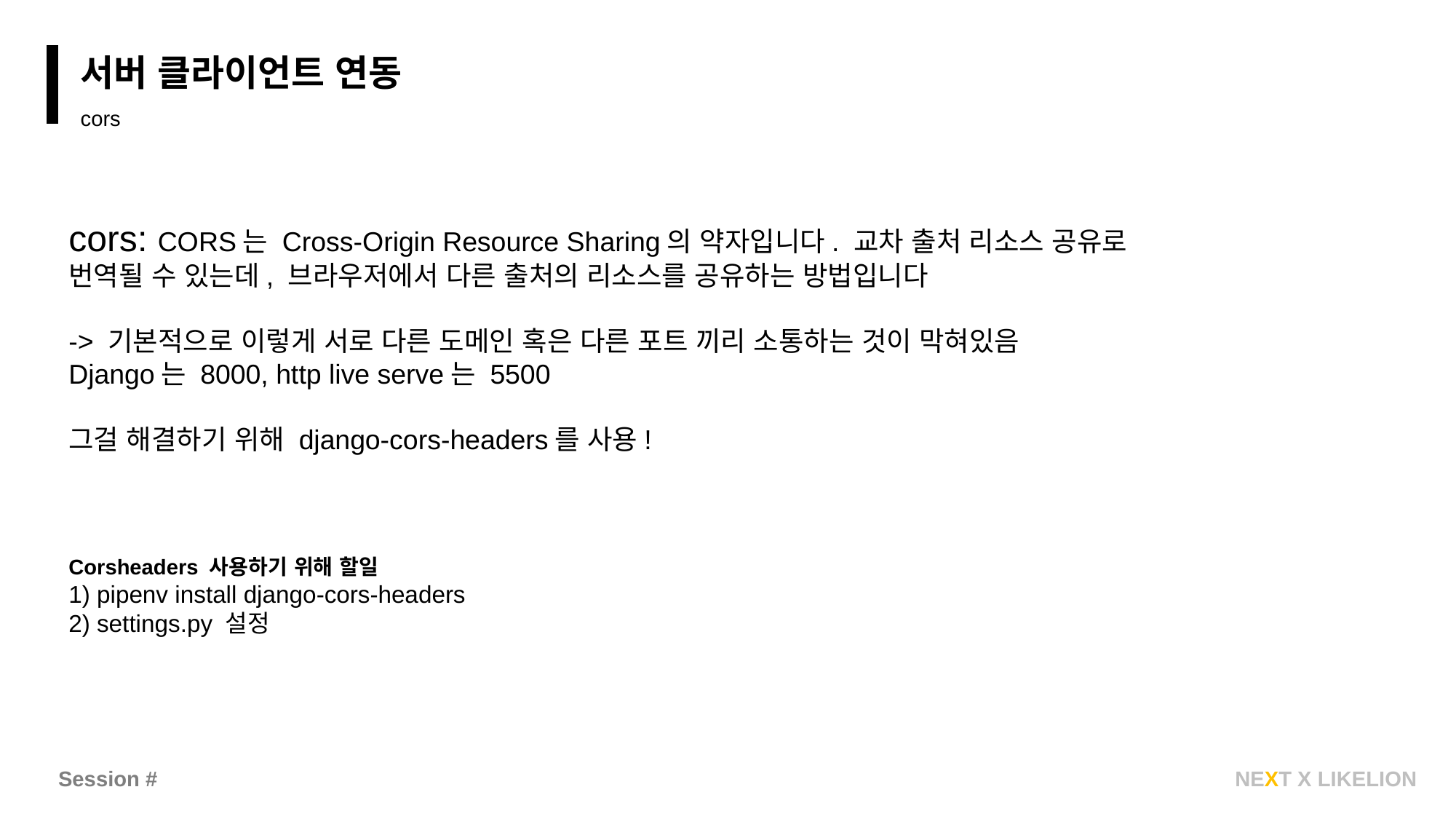

과제
서버 클라이언트 연동

cors
cors: CORS는 Cross-Origin Resource Sharing의 약자입니다. 교차 출처 리소스 공유로 번역될 수 있는데, 브라우저에서 다른 출처의 리소스를 공유하는 방법입니다

-> 기본적으로 이렇게 서로 다른 도메인 혹은 다른 포트 끼리 소통하는 것이 막혀있음
Django는 8000, http live serve는 5500

그걸 해결하기 위해 django-cors-headers를 사용!

Corsheaders 사용하기 위해 할일
1) pipenv install django-cors-headers
2) settings.py 설정
Session #
NEXT X LIKELION